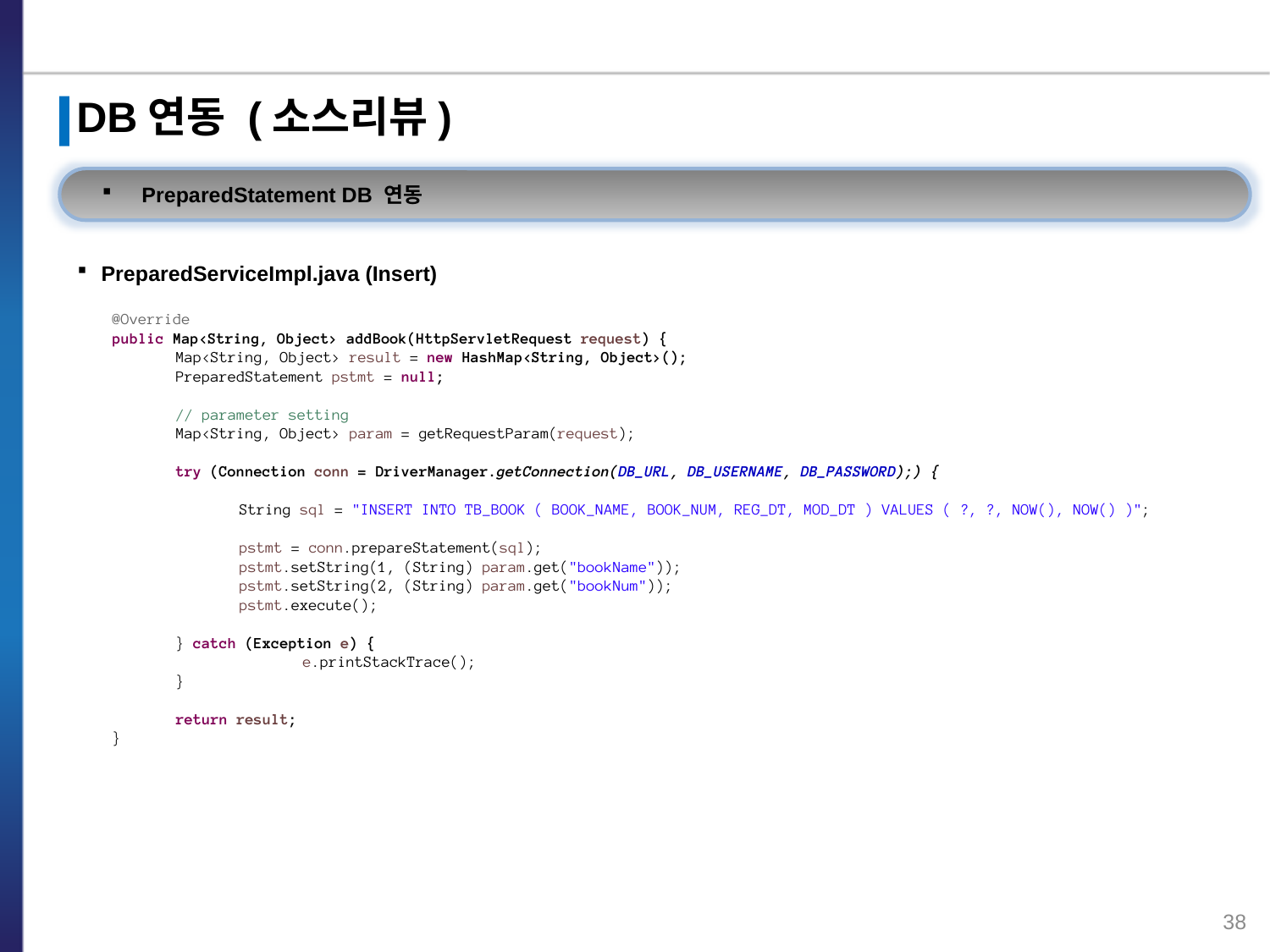

DB연동 (소스리뷰)

PreparedStatement DB 연동
PreparedServiceImpl.java (Insert)
@Override
public Map<String, Object> addBook(HttpServletRequest request) {
Map<String, Object> result = new HashMap<String, Object>();
PreparedStatement pstmt = null;

// parameter setting
Map<String, Object> param = getRequestParam(request);

try (Connection conn = DriverManager.getConnection(DB_URL, DB_USERNAME, DB_PASSWORD);) {

String sql = "INSERT INTO TB_BOOK ( BOOK_NAME, BOOK_NUM, REG_DT, MOD_DT ) VALUES ( ?, ?, NOW(), NOW() )";

pstmt = conn.prepareStatement(sql);
pstmt.setString(1, (String) param.get("bookName"));
pstmt.setString(2, (String) param.get("bookNum"));
pstmt.execute();

} catch (Exception e) {
	e.printStackTrace();
}

return result;
}
38